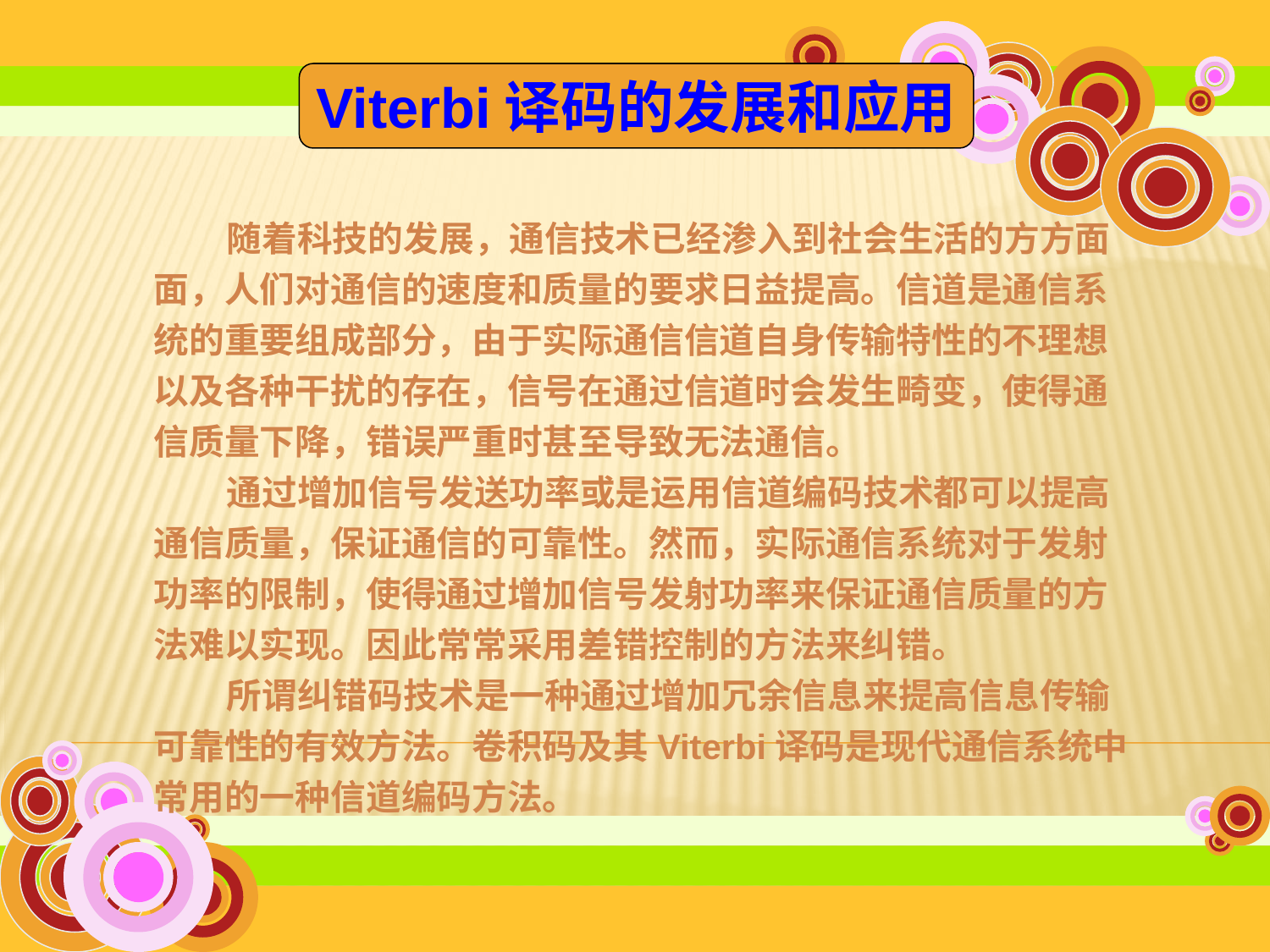

Viterbi译码的发展和应用

        随着科技的发展，通信技术已经渗入到社会生活的方方面面，人们对通信的速度和质量的要求日益提高。信道是通信系统的重要组成部分，由于实际通信信道自身传输特性的不理想以及各种干扰的存在，信号在通过信道时会发生畸变，使得通信质量下降，错误严重时甚至导致无法通信。
        通过增加信号发送功率或是运用信道编码技术都可以提高通信质量，保证通信的可靠性。然而，实际通信系统对于发射功率的限制，使得通过增加信号发射功率来保证通信质量的方法难以实现。因此常常采用差错控制的方法来纠错。
        所谓纠错码技术是一种通过增加冗余信息来提高信息传输可靠性的有效方法。卷积码及其Viterbi译码是现代通信系统中常用的一种信道编码方法。